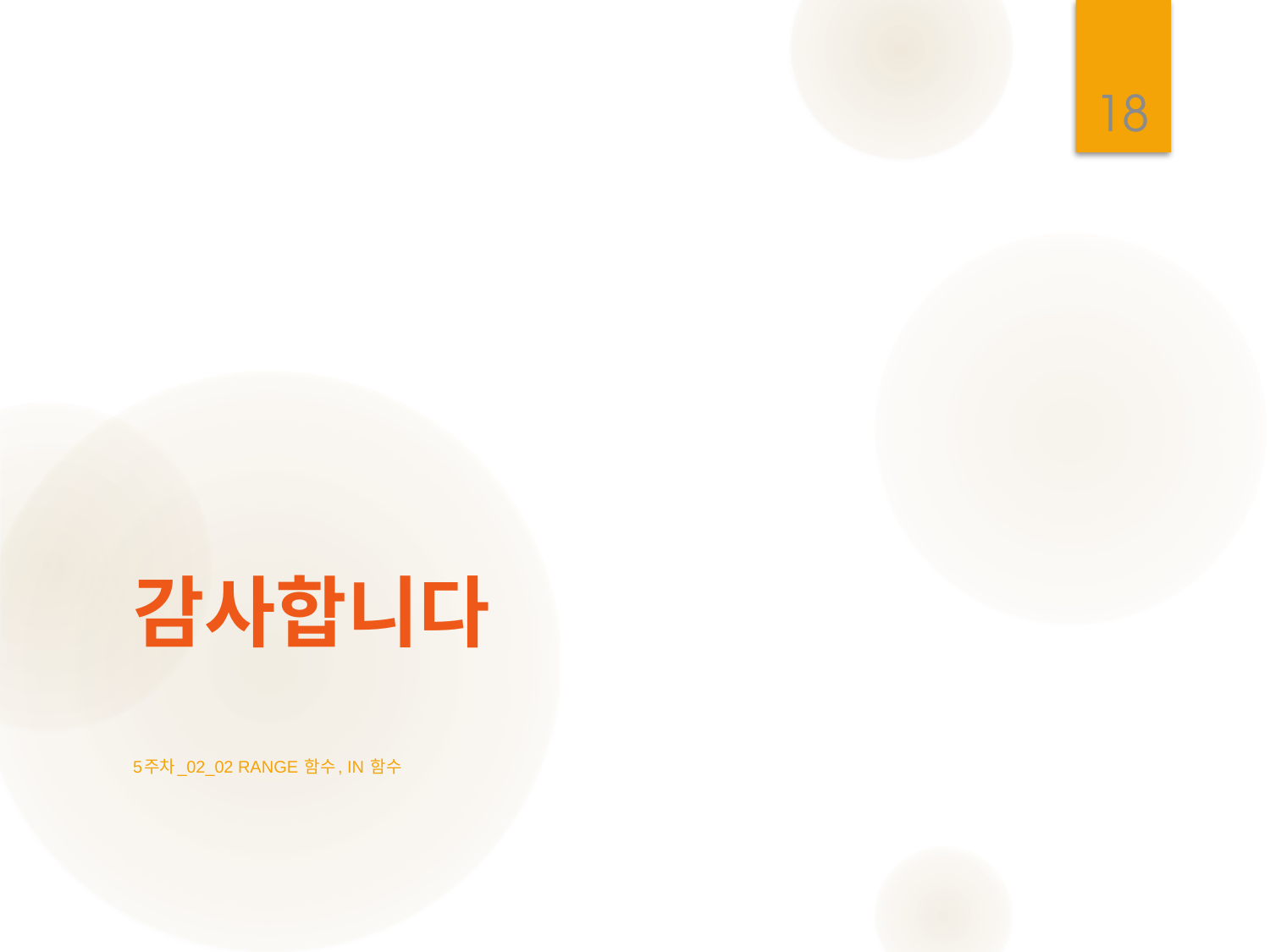

18
# 감사합니다

5주차_02_02 range 함수, In 함수